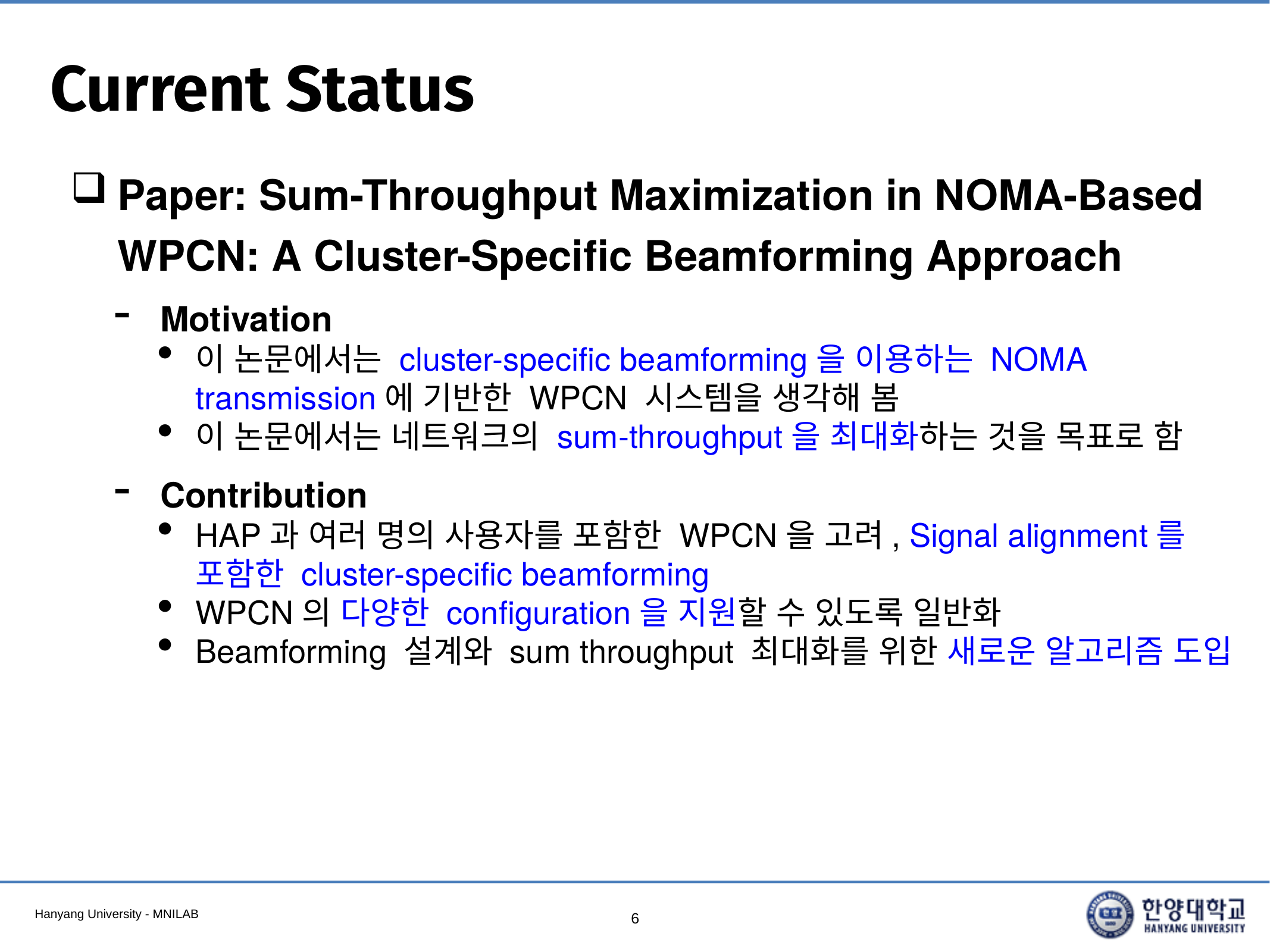

# Current Status
Paper: Sum-Throughput Maximization in NOMA-Based WPCN: A Cluster-Specific Beamforming Approach
Motivation
이 논문에서는 cluster-specific beamforming을 이용하는 NOMA transmission에 기반한 WPCN 시스템을 생각해 봄
이 논문에서는 네트워크의 sum-throughput을 최대화하는 것을 목표로 함
Contribution
HAP과 여러 명의 사용자를 포함한 WPCN을 고려, Signal alignment를 포함한 cluster-specific beamforming
WPCN의 다양한 configuration을 지원할 수 있도록 일반화
Beamforming 설계와 sum throughput 최대화를 위한 새로운 알고리즘 도입
6